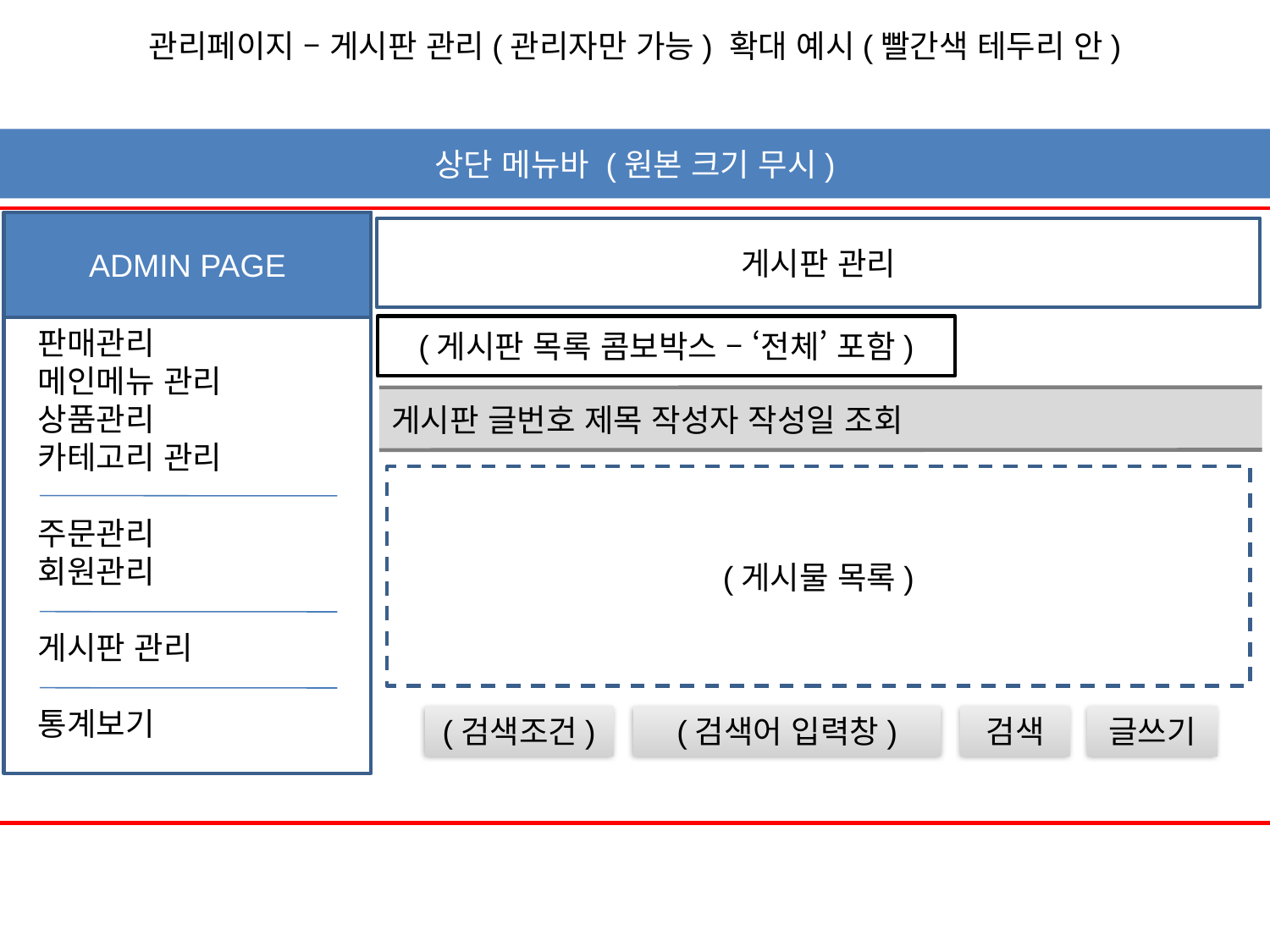

관리페이지 – 게시판 관리(관리자만 가능) 확대 예시(빨간색 테두리 안)
상단 메뉴바 (원본 크기 무시)

ADMIN PAGE
게시판 관리
(게시판 목록 콤보박스 – ‘전체’ 포함)
  판매관리
  메인메뉴 관리
  상품관리
  카테고리 관리

  주문관리
  회원관리

  게시판 관리

  통계보기
게시판 글번호 제목 작성자 작성일 조회
(게시물 목록)
(검색조건)
(검색어 입력창)
검색
글쓰기